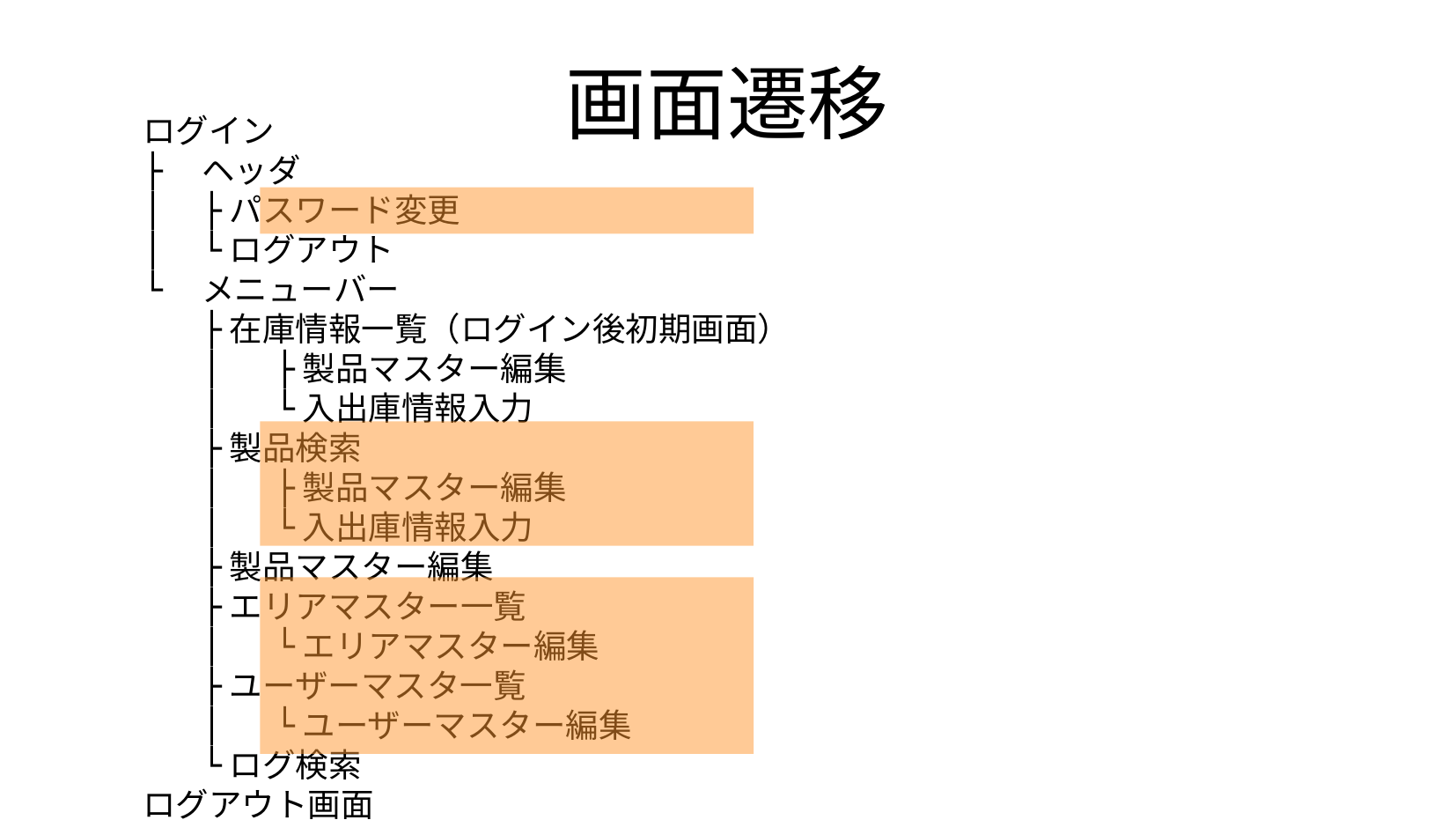

# 画面遷移
ログイン
├	ヘッダ
│	├パスワード変更
│	└ログアウト
└	メニューバー
	├在庫情報一覧（ログイン後初期画面）
	│	├製品マスター編集
	│	└入出庫情報入力
	├製品検索
	│	├製品マスター編集
	│	└入出庫情報入力
	├製品マスター編集
	├エリアマスター一覧
	│	└エリアマスター編集
	├ユーザーマスタ一覧
	│	└ユーザーマスター編集
	└ログ検索
ログアウト画面